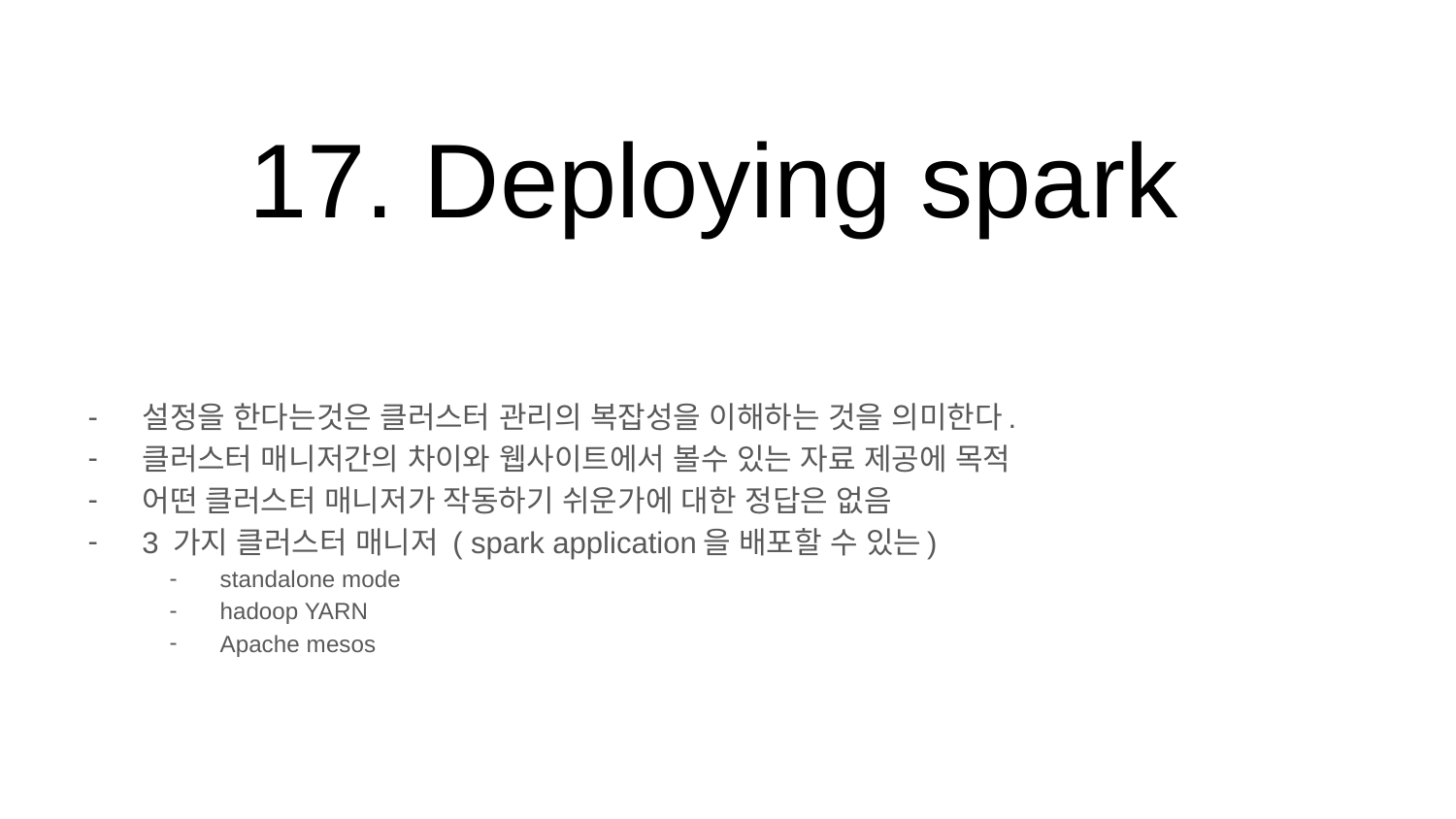

# 17. Deploying spark
설정을 한다는것은 클러스터 관리의 복잡성을 이해하는 것을 의미한다.
클러스터 매니저간의 차이와 웹사이트에서 볼수 있는 자료 제공에 목적
어떤 클러스터 매니저가 작동하기 쉬운가에 대한 정답은 없음
3 가지 클러스터 매니저 ( spark application을 배포할 수 있는)
standalone mode
hadoop YARN
Apache mesos